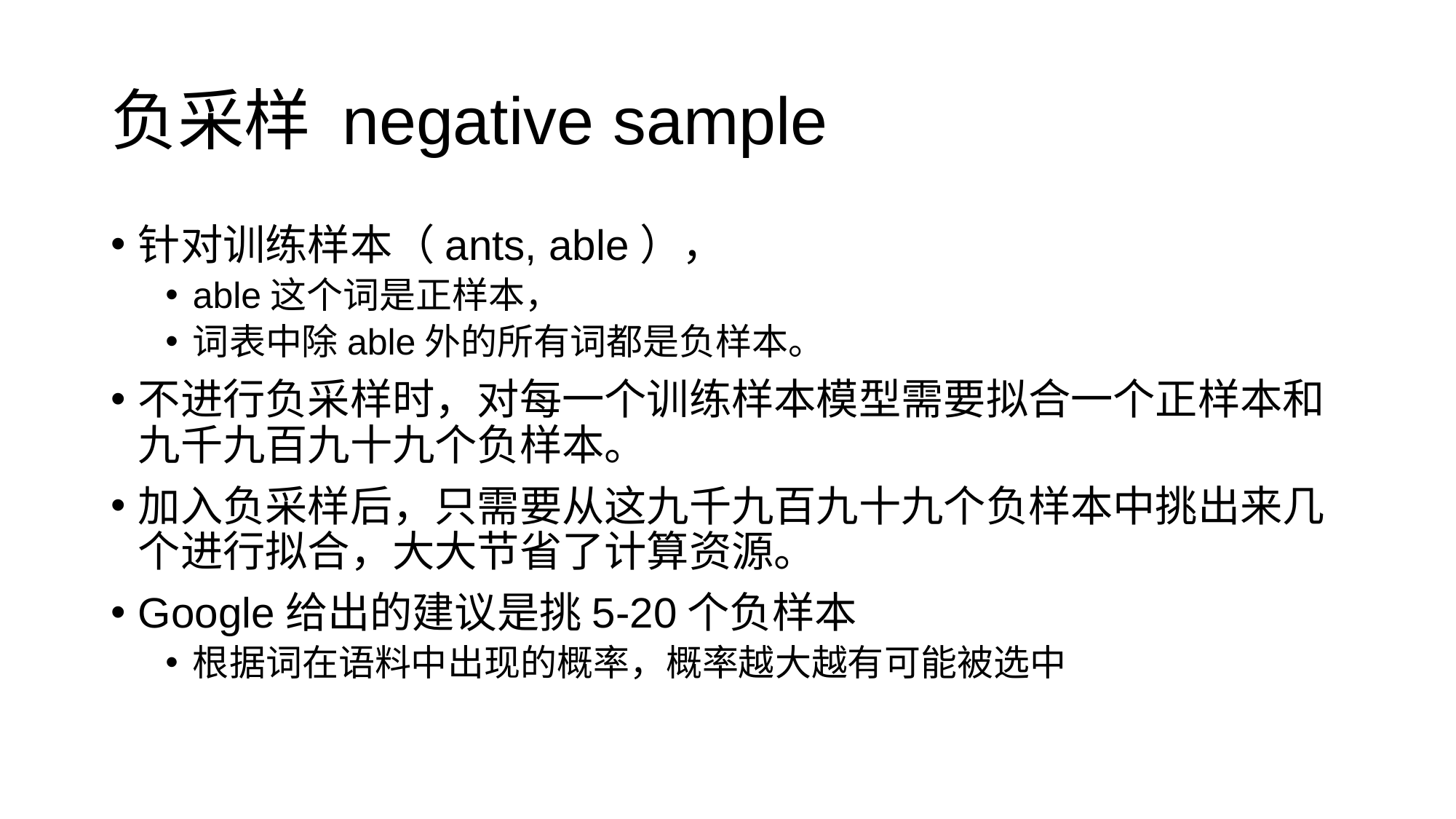

# 负采样 negative sample
针对训练样本（ants, able），
able这个词是正样本，
词表中除able外的所有词都是负样本。
不进行负采样时，对每一个训练样本模型需要拟合一个正样本和九千九百九十九个负样本。
加入负采样后，只需要从这九千九百九十九个负样本中挑出来几个进行拟合，大大节省了计算资源。
Google给出的建议是挑5-20个负样本
根据词在语料中出现的概率，概率越大越有可能被选中